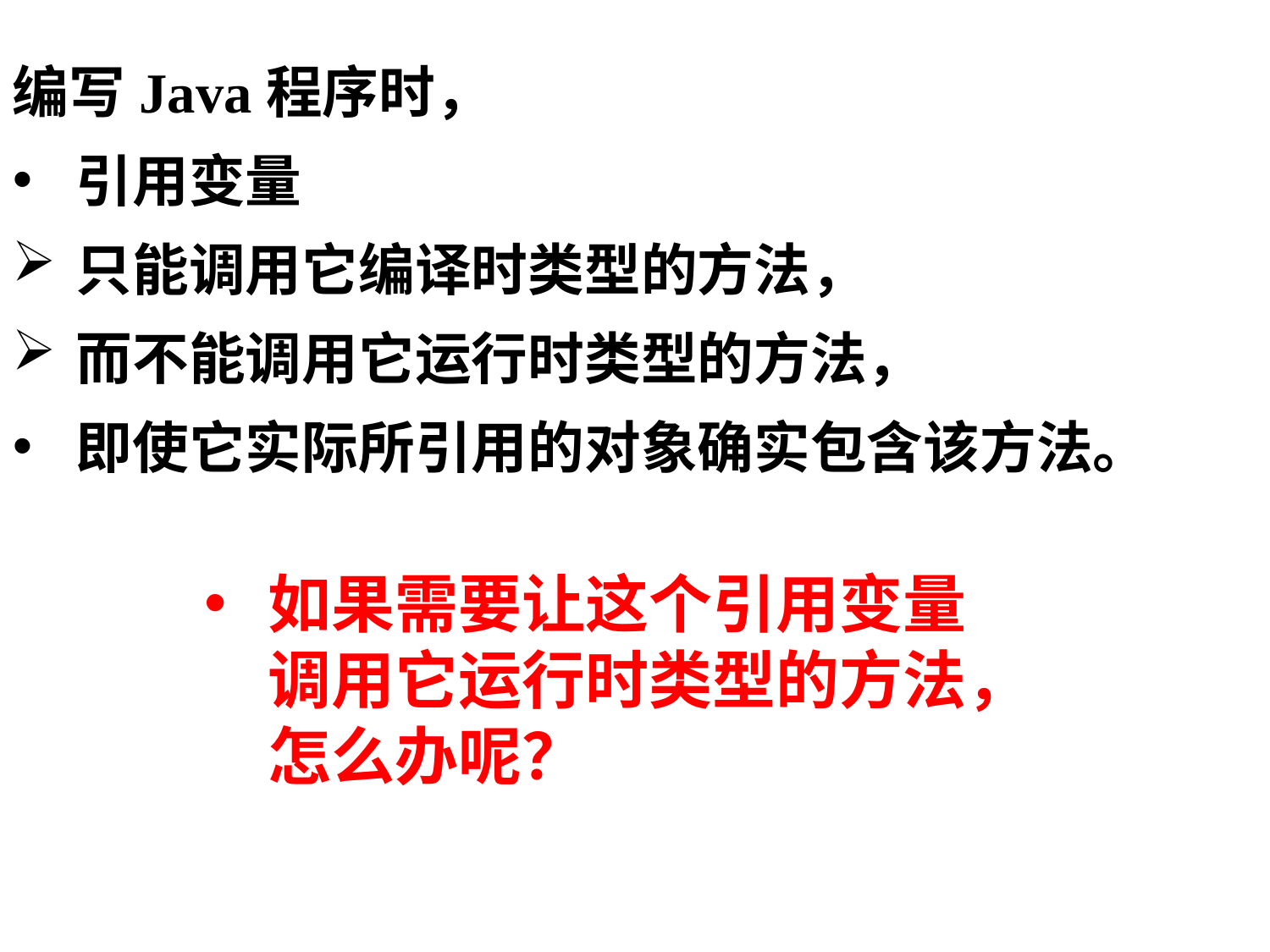

编写Java程序时，
引用变量
只能调用它编译时类型的方法，
而不能调用它运行时类型的方法，
即使它实际所引用的对象确实包含该方法。
如果需要让这个引用变量调用它运行时类型的方法，怎么办呢？